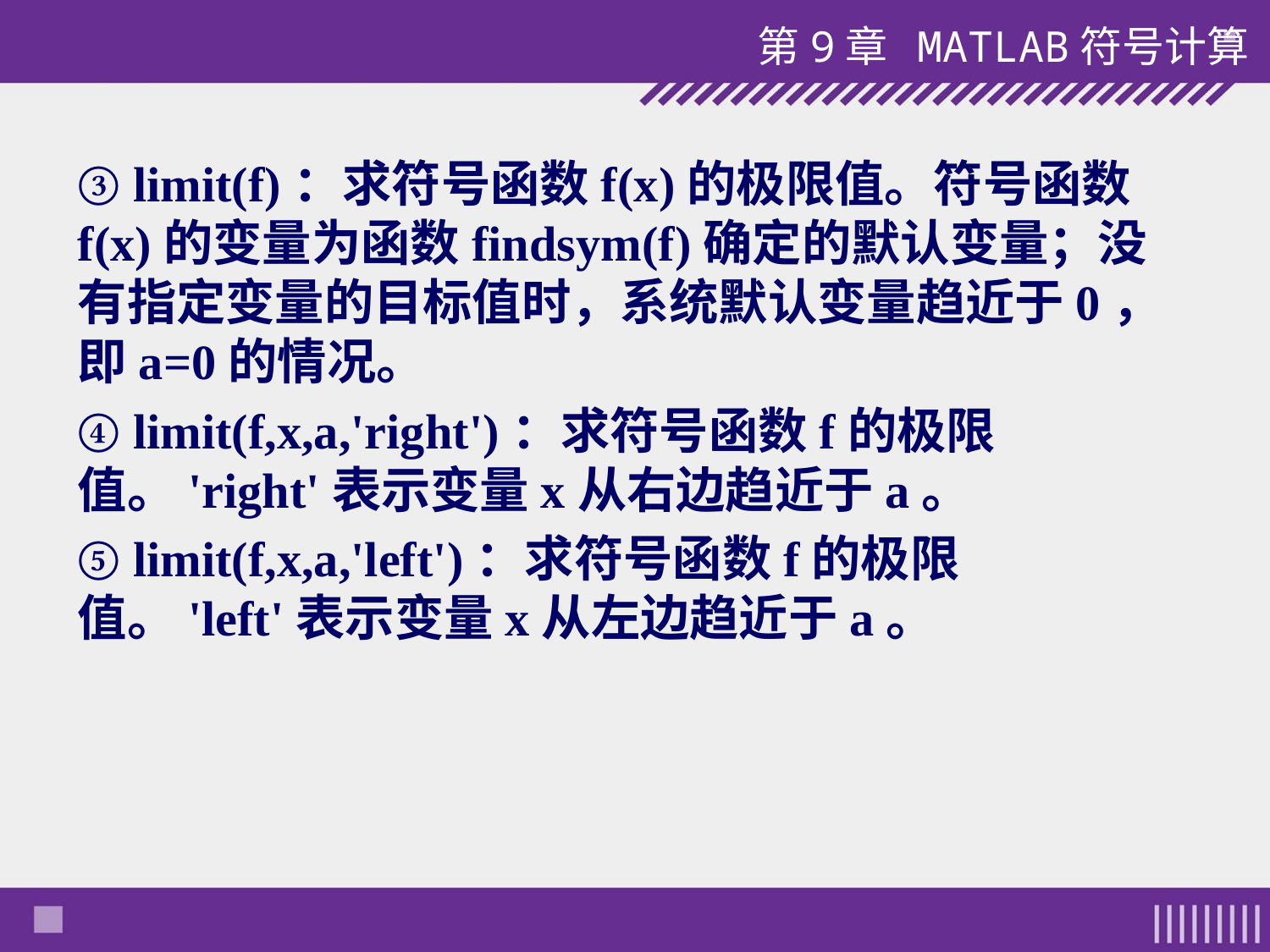

第9章  MATLAB符号计算
③ limit(f)：求符号函数f(x)的极限值。符号函数f(x)的变量为函数findsym(f)确定的默认变量；没有指定变量的目标值时，系统默认变量趋近于0，即a=0的情况。
④ limit(f,x,a,'right')：求符号函数f的极限值。'right'表示变量x从右边趋近于a。
⑤ limit(f,x,a,'left')：求符号函数f的极限值。'left'表示变量x从左边趋近于a。